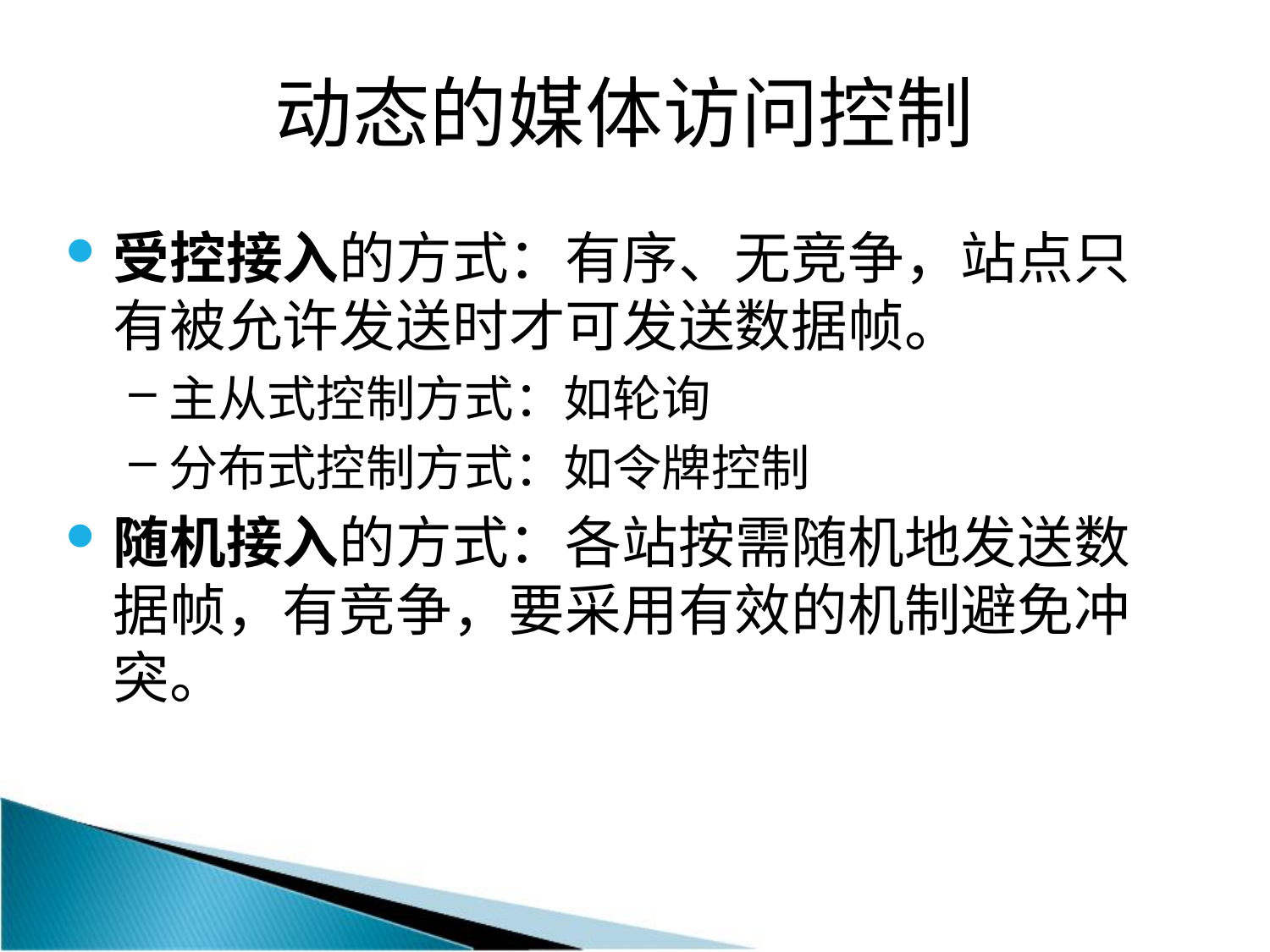

# 动态的媒体访问控制
受控接入的方式：有序、无竞争，站点只有被允许发送时才可发送数据帧。
主从式控制方式：如轮询
分布式控制方式：如令牌控制
随机接入的方式：各站按需随机地发送数据帧，有竞争，要采用有效的机制避免冲突。